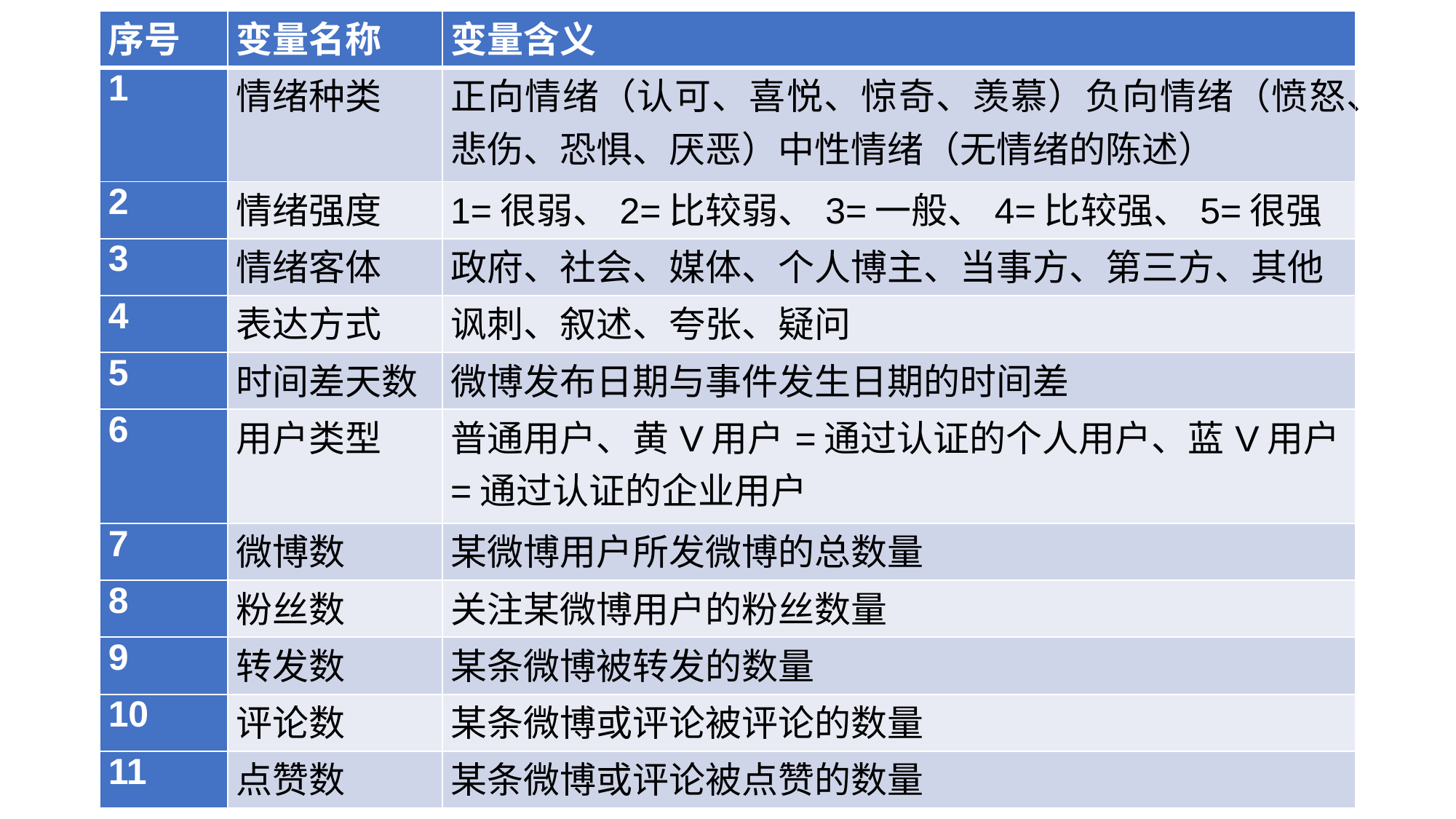

| 序号 | 变量名称 | 变量含义 |
| --- | --- | --- |
| 1 | 情绪种类 | 正向情绪（认可、喜悦、惊奇、羡慕）负向情绪（愤怒、悲伤、恐惧、厌恶）中性情绪（无情绪的陈述） |
| 2 | 情绪强度 | 1=很弱、2=比较弱、3=一般、4=比较强、5=很强 |
| 3 | 情绪客体 | 政府、社会、媒体、个人博主、当事方、第三方、其他 |
| 4 | 表达方式 | 讽刺、叙述、夸张、疑问 |
| 5 | 时间差天数 | 微博发布日期与事件发生日期的时间差 |
| 6 | 用户类型 | 普通用户、黄V用户=通过认证的个人用户、蓝V用户=通过认证的企业用户 |
| 7 | 微博数 | 某微博用户所发微博的总数量 |
| 8 | 粉丝数 | 关注某微博用户的粉丝数量 |
| 9 | 转发数 | 某条微博被转发的数量 |
| 10 | 评论数 | 某条微博或评论被评论的数量 |
| 11 | 点赞数 | 某条微博或评论被点赞的数量 |
#